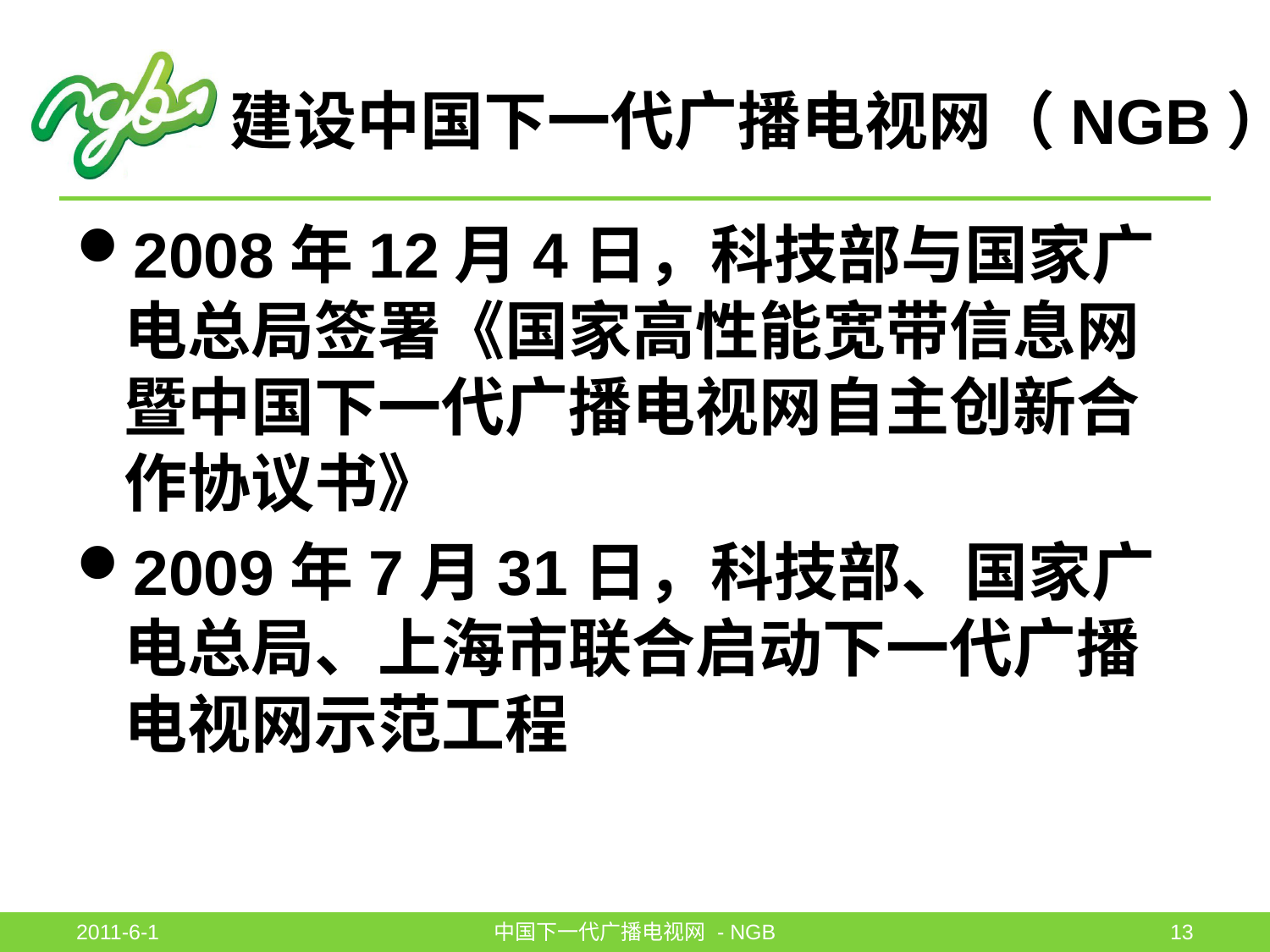

# 建设中国下一代广播电视网（NGB）
2008年12月4日，科技部与国家广电总局签署《国家高性能宽带信息网暨中国下一代广播电视网自主创新合作协议书》
2009年7月31日，科技部、国家广电总局、上海市联合启动下一代广播电视网示范工程
2011-6-1
中国下一代广播电视网 - NGB
13